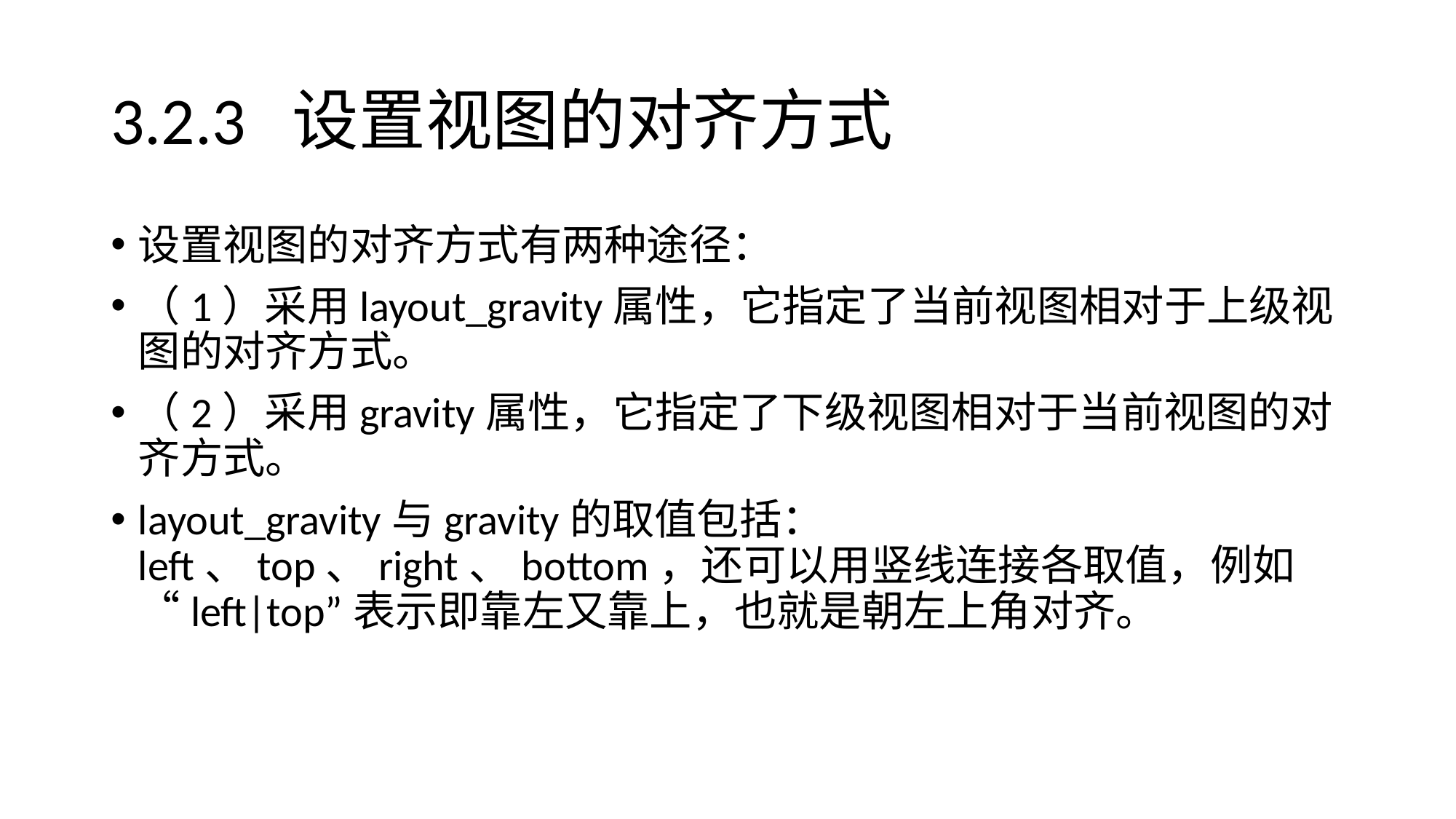

# 3.2.3  设置视图的对齐方式
设置视图的对齐方式有两种途径：
（1）采用layout_gravity属性，它指定了当前视图相对于上级视图的对齐方式。
（2）采用gravity属性，它指定了下级视图相对于当前视图的对齐方式。
layout_gravity与gravity的取值包括：left、top、right、bottom，还可以用竖线连接各取值，例如“left|top”表示即靠左又靠上，也就是朝左上角对齐。